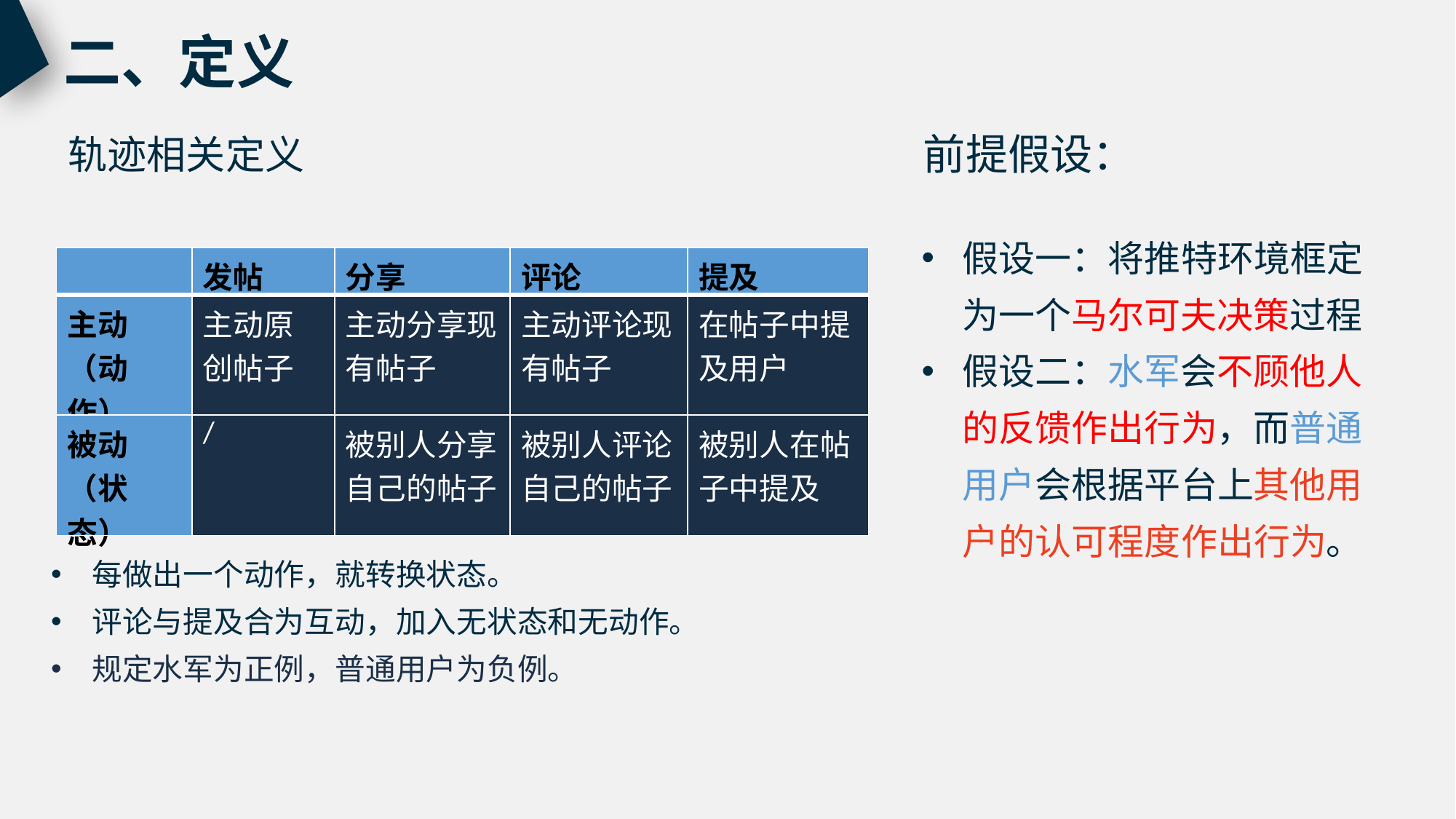

二、定义
前提假设：
轨迹相关定义
假设一：将推特环境框定为一个马尔可夫决策过程
假设二：水军会不顾他人的反馈作出行为，而普通用户会根据平台上其他用户的认可程度作出行为。
|  | 发帖 | 分享 | 评论 | 提及 |
| --- | --- | --- | --- | --- |
| 主动（动作） | 主动原创帖子 | 主动分享现有帖子 | 主动评论现有帖子 | 在帖子中提及用户 |
| 被动 （状态） | / | 被别人分享自己的帖子 | 被别人评论自己的帖子 | 被别人在帖子中提及 |
每做出一个动作，就转换状态。
评论与提及合为互动，加入无状态和无动作。
规定水军为正例，普通用户为负例。